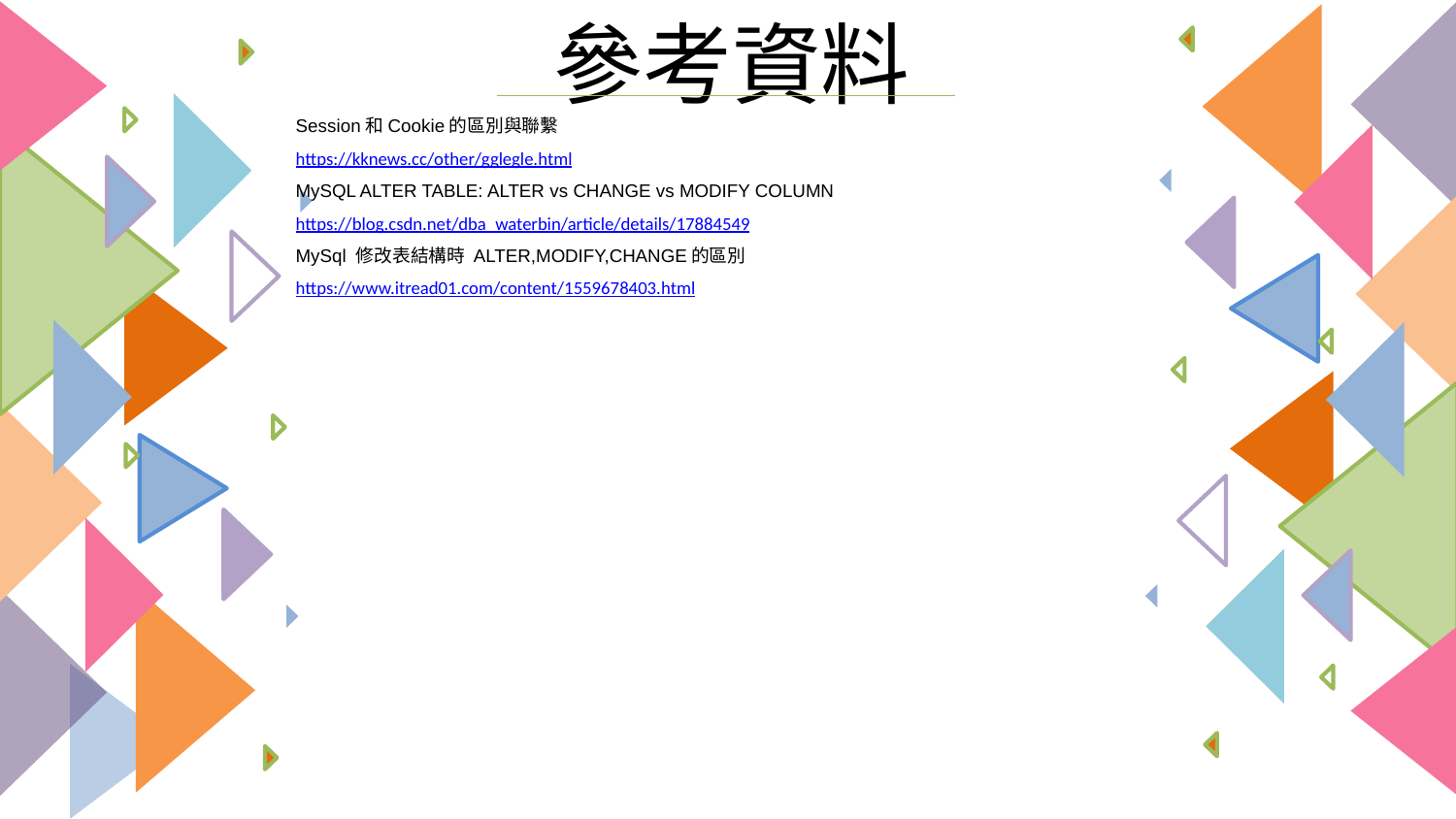

參考資料

Session和Cookie的區別與聯繫
https://kknews.cc/other/gglegle.html
MySQL ALTER TABLE: ALTER vs CHANGE vs MODIFY COLUMN
https://blog.csdn.net/dba_waterbin/article/details/17884549
MySql 修改表結構時 ALTER,MODIFY,CHANGE的區別
https://www.itread01.com/content/1559678403.html